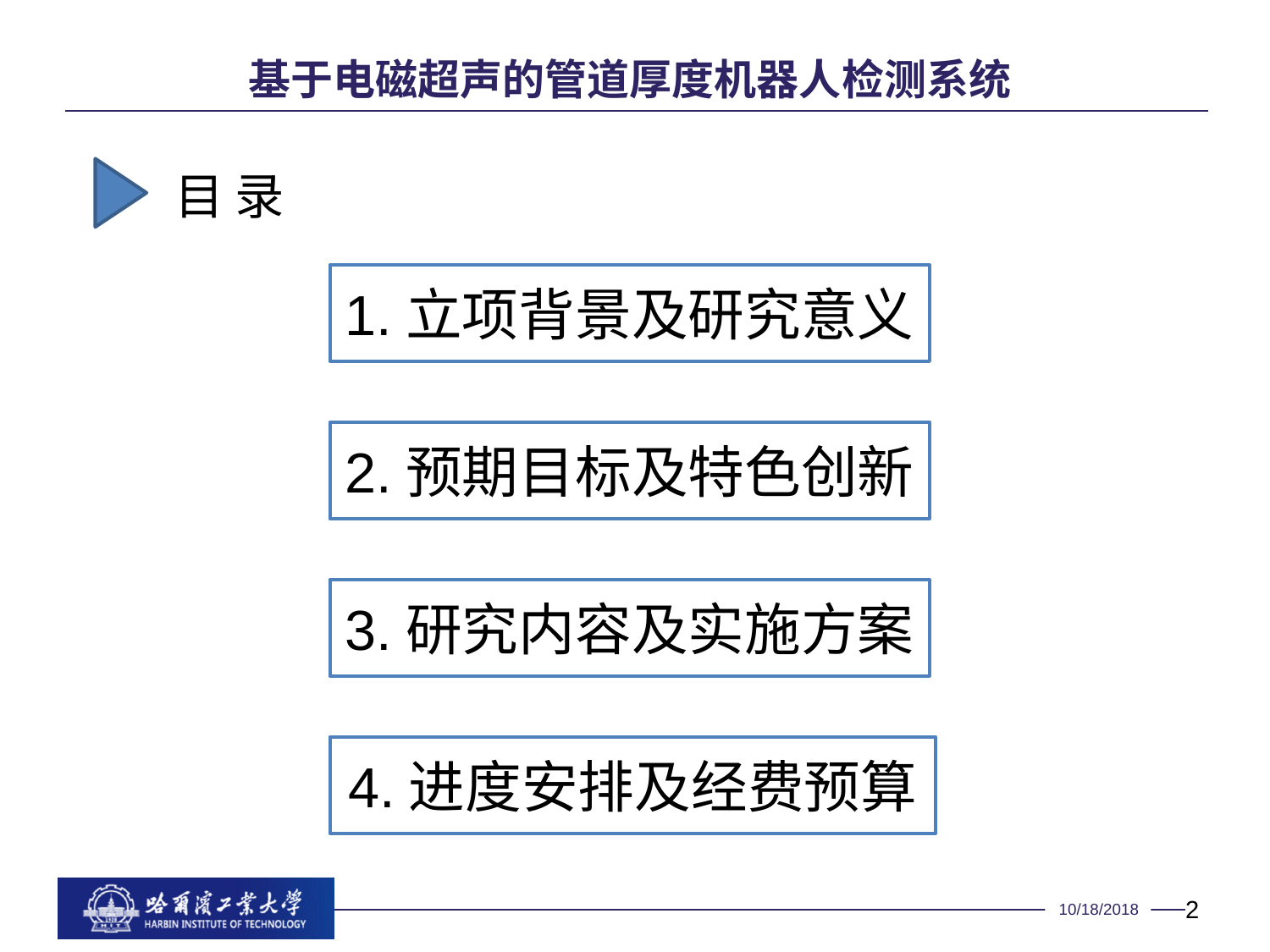

基于电磁超声的管道厚度机器人检测系统
目 录

1.立项背景及研究意义
2.预期目标及特色创新
3.研究内容及实施方案
4.进度安排及经费预算
2